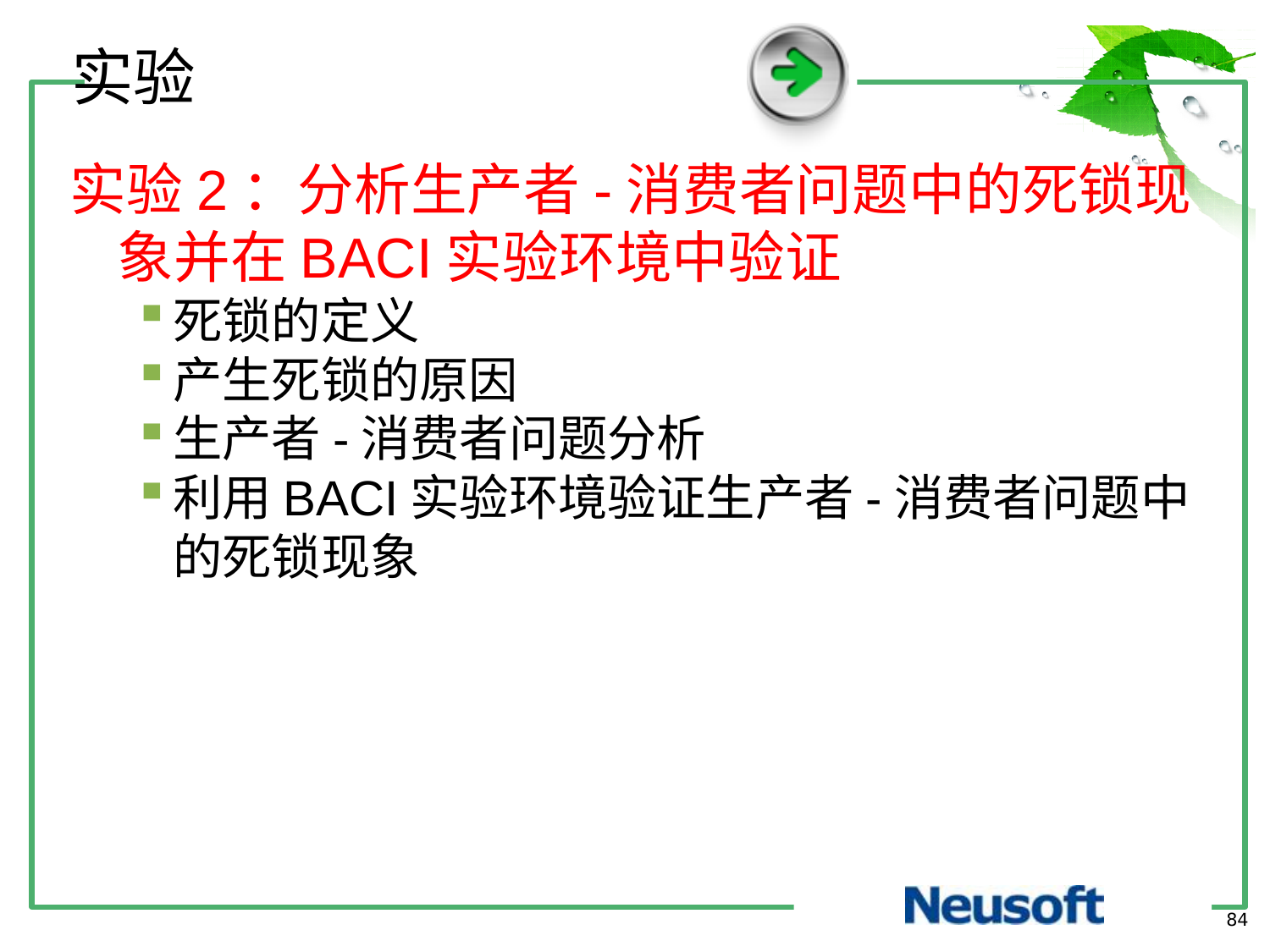

实验
实验2：分析生产者-消费者问题中的死锁现象并在BACI实验环境中验证
死锁的定义
产生死锁的原因
生产者-消费者问题分析
利用BACI实验环境验证生产者-消费者问题中的死锁现象
84